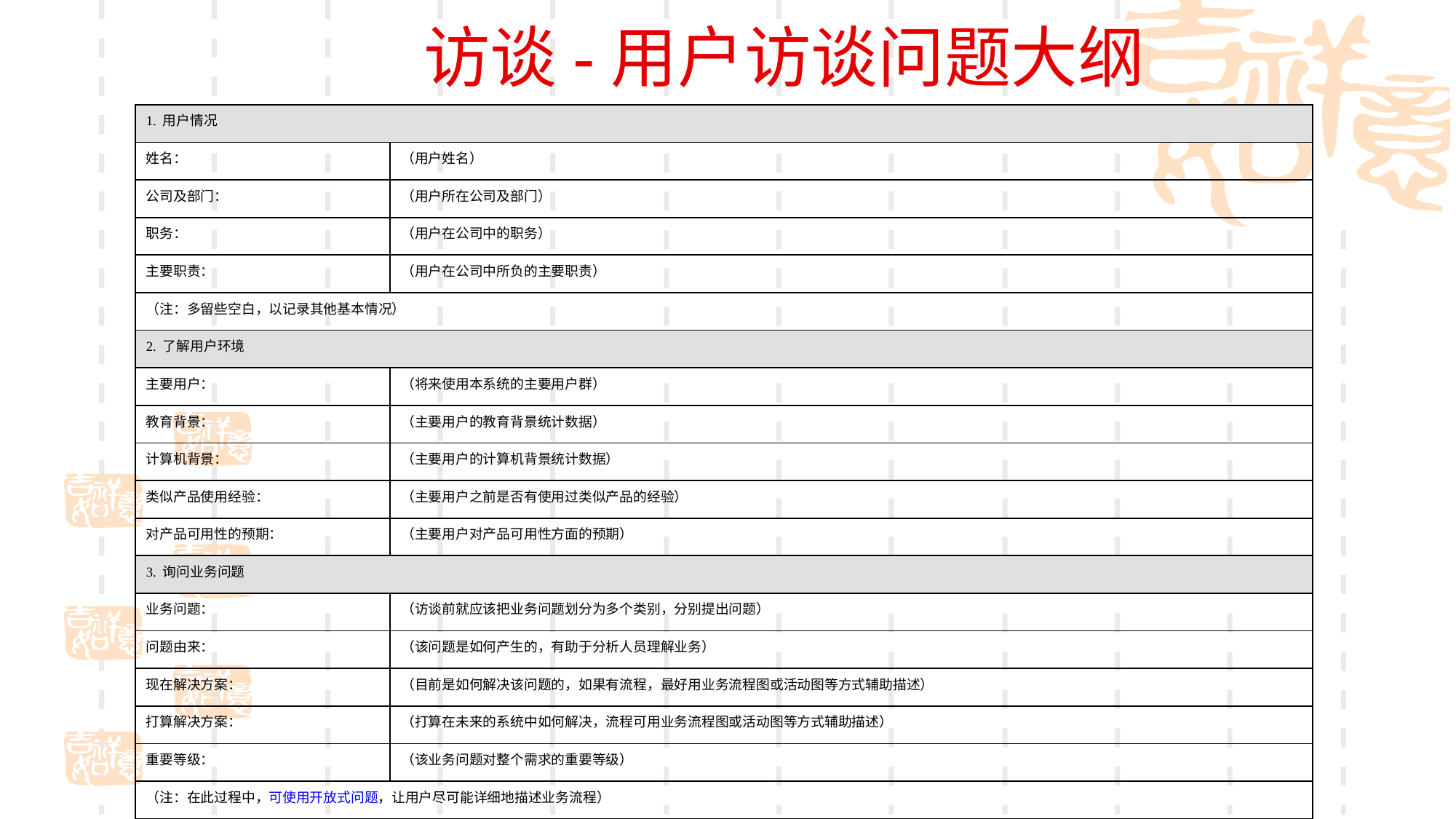

# 访谈-用户访谈问题大纲
| 1. 用户情况 |  |
| --- | --- |
| 姓名： | （用户姓名） |
| 公司及部门： | （用户所在公司及部门） |
| 职务： | （用户在公司中的职务） |
| 主要职责： | （用户在公司中所负的主要职责） |
| （注：多留些空白，以记录其他基本情况） |  |
| 2. 了解用户环境 |  |
| 主要用户： | （将来使用本系统的主要用户群） |
| 教育背景： | （主要用户的教育背景统计数据） |
| 计算机背景： | （主要用户的计算机背景统计数据） |
| 类似产品使用经验： | （主要用户之前是否有使用过类似产品的经验） |
| 对产品可用性的预期： | （主要用户对产品可用性方面的预期） |
| 3. 询问业务问题 |  |
| 业务问题： | （访谈前就应该把业务问题划分为多个类别，分别提出问题） |
| 问题由来： | （该问题是如何产生的，有助于分析人员理解业务） |
| 现在解决方案： | （目前是如何解决该问题的，如果有流程，最好用业务流程图或活动图等方式辅助描述） |
| 打算解决方案： | （打算在未来的系统中如何解决，流程可用业务流程图或活动图等方式辅助描述） |
| 重要等级： | （该业务问题对整个需求的重要等级） |
| （注：在此过程中，可使用开放式问题，让用户尽可能详细地描述业务流程） |  |